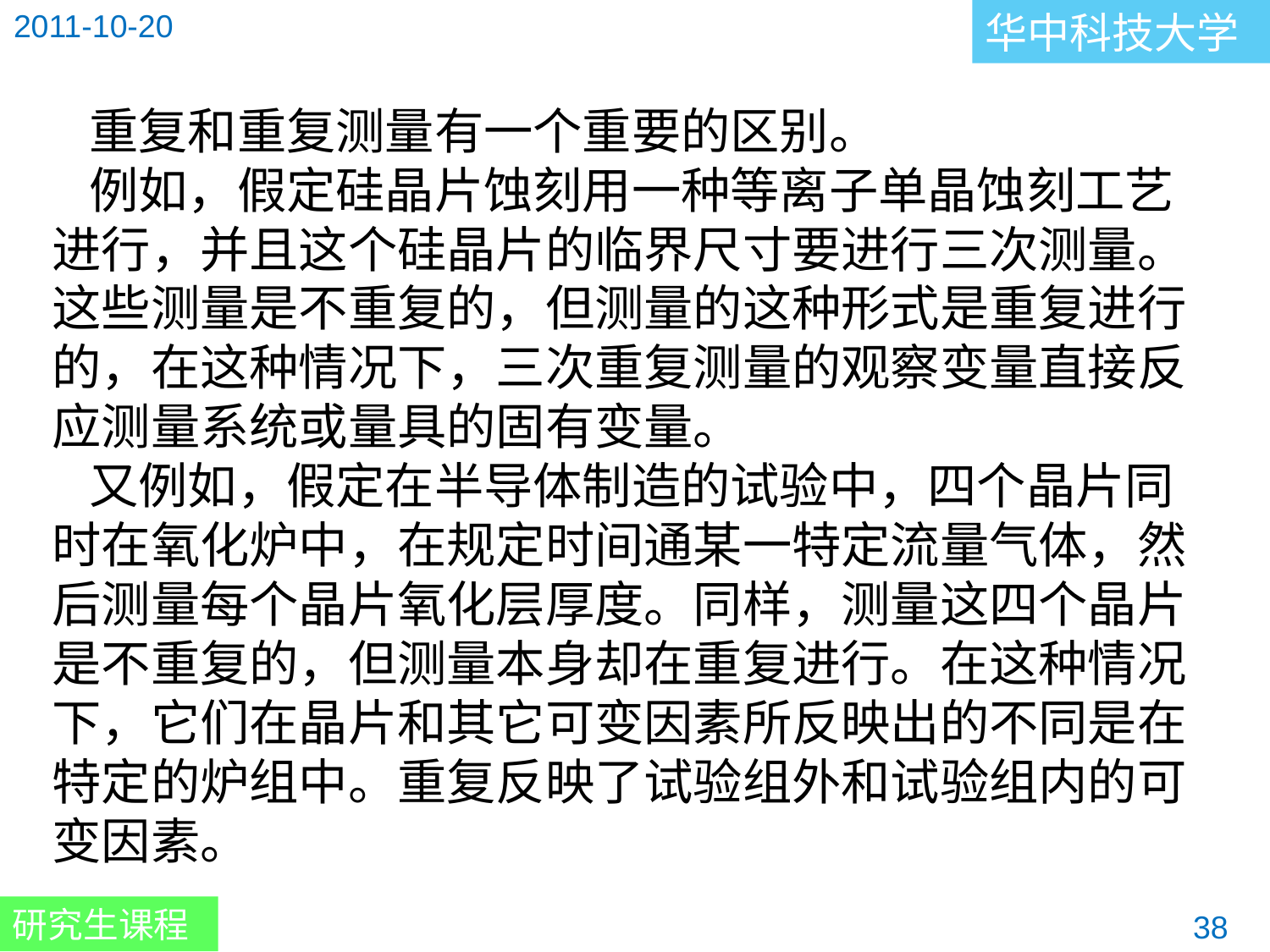

重复和重复测量有一个重要的区别。
例如，假定硅晶片蚀刻用一种等离子单晶蚀刻工艺进行，并且这个硅晶片的临界尺寸要进行三次测量。这些测量是不重复的，但测量的这种形式是重复进行的，在这种情况下，三次重复测量的观察变量直接反应测量系统或量具的固有变量。
又例如，假定在半导体制造的试验中，四个晶片同时在氧化炉中，在规定时间通某一特定流量气体，然后测量每个晶片氧化层厚度。同样，测量这四个晶片是不重复的，但测量本身却在重复进行。在这种情况下，它们在晶片和其它可变因素所反映出的不同是在特定的炉组中。重复反映了试验组外和试验组内的可变因素。